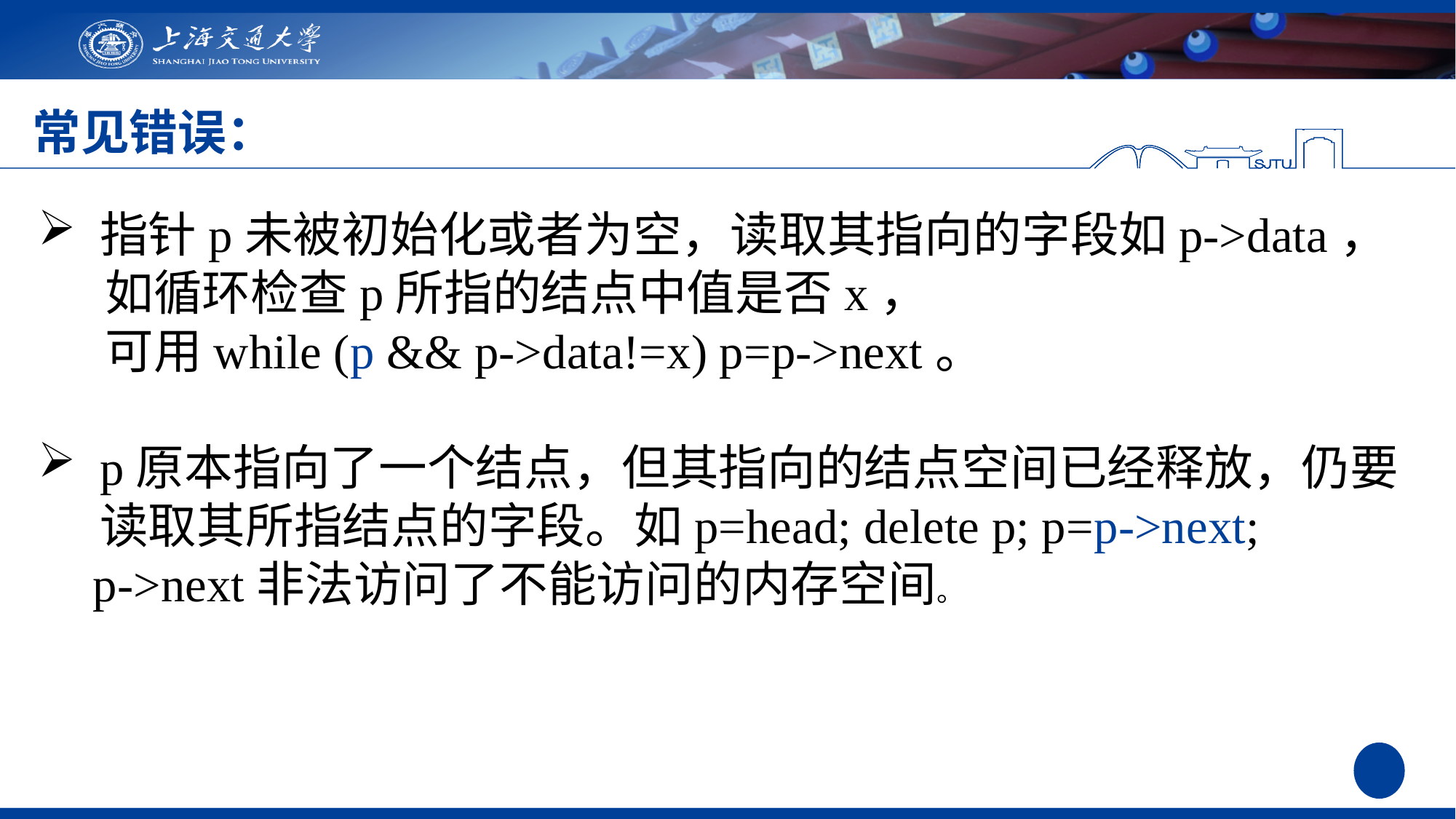

# 常见错误：
指针p未被初始化或者为空，读取其指向的字段如p->data，
如循环检查p所指的结点中值是否x，
可用while (p && p->data!=x) p=p->next。

p原本指向了一个结点，但其指向的结点空间已经释放，仍要读取其所指结点的字段。如p=head; delete p; p=p->next;
p->next非法访问了不能访问的内存空间。